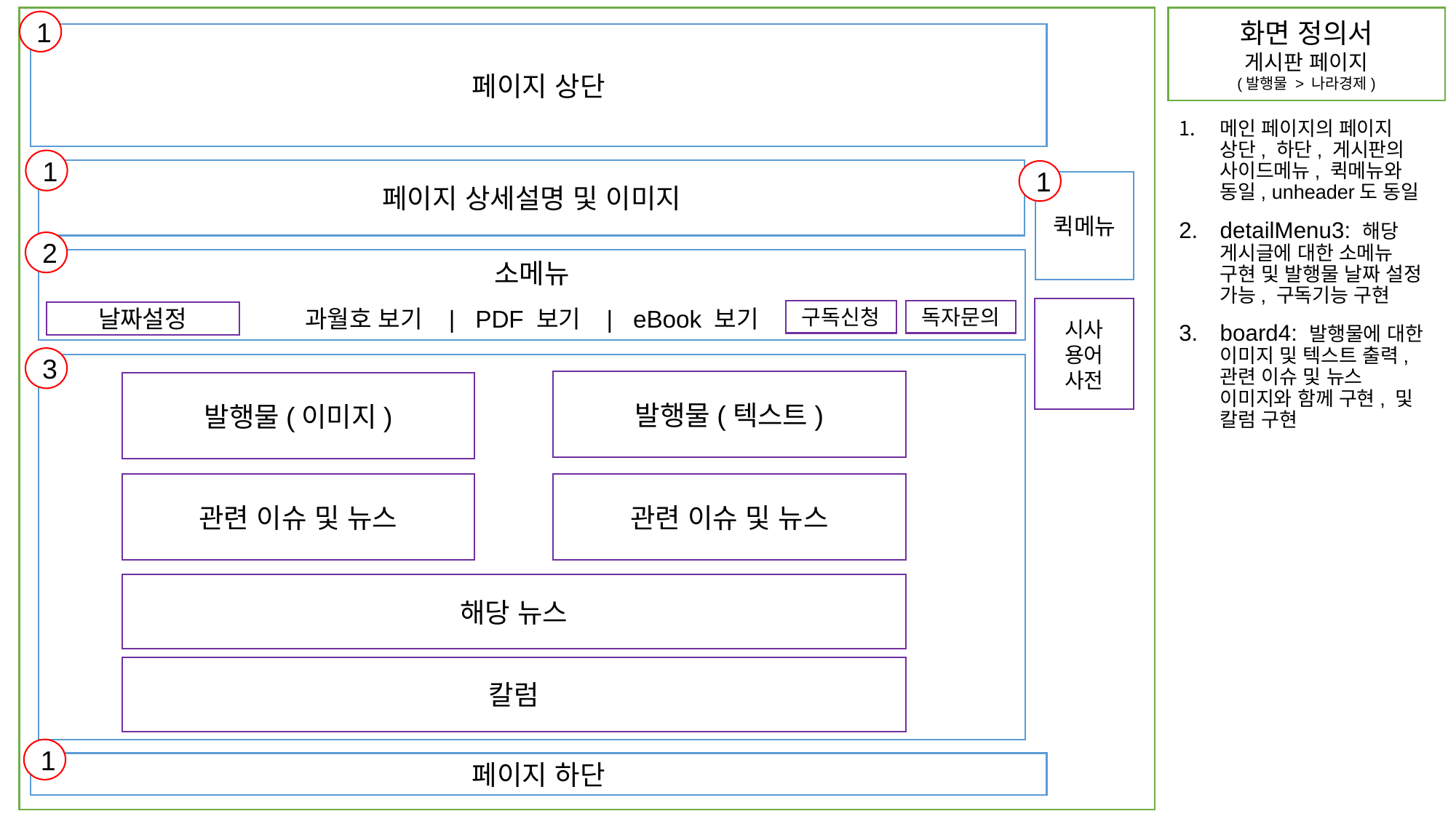

화면 정의서
게시판 페이지
(발행물 > 나라경제)
1
페이지 상단
메인 페이지의 페이지 상단, 하단, 게시판의 사이드메뉴, 퀵메뉴와 동일, unheader도 동일
detailMenu3: 해당 게시글에 대한 소메뉴 구현 및 발행물 날짜 설정 가능, 구독기능 구현
board4: 발행물에 대한 이미지 및 텍스트 출력, 관련 이슈 및 뉴스 이미지와 함께 구현, 및 칼럼 구현

1
페이지 상세설명 및 이미지
1
퀵메뉴
2
소메뉴

과월호 보기   |   PDF 보기   |   eBook 보기
시사 용어 사전
구독신청
독자문의
날짜설정
3

발행물(텍스트)
발행물(이미지)
관련 이슈 및 뉴스
관련 이슈 및 뉴스
해당 뉴스
칼럼
1
페이지 하단